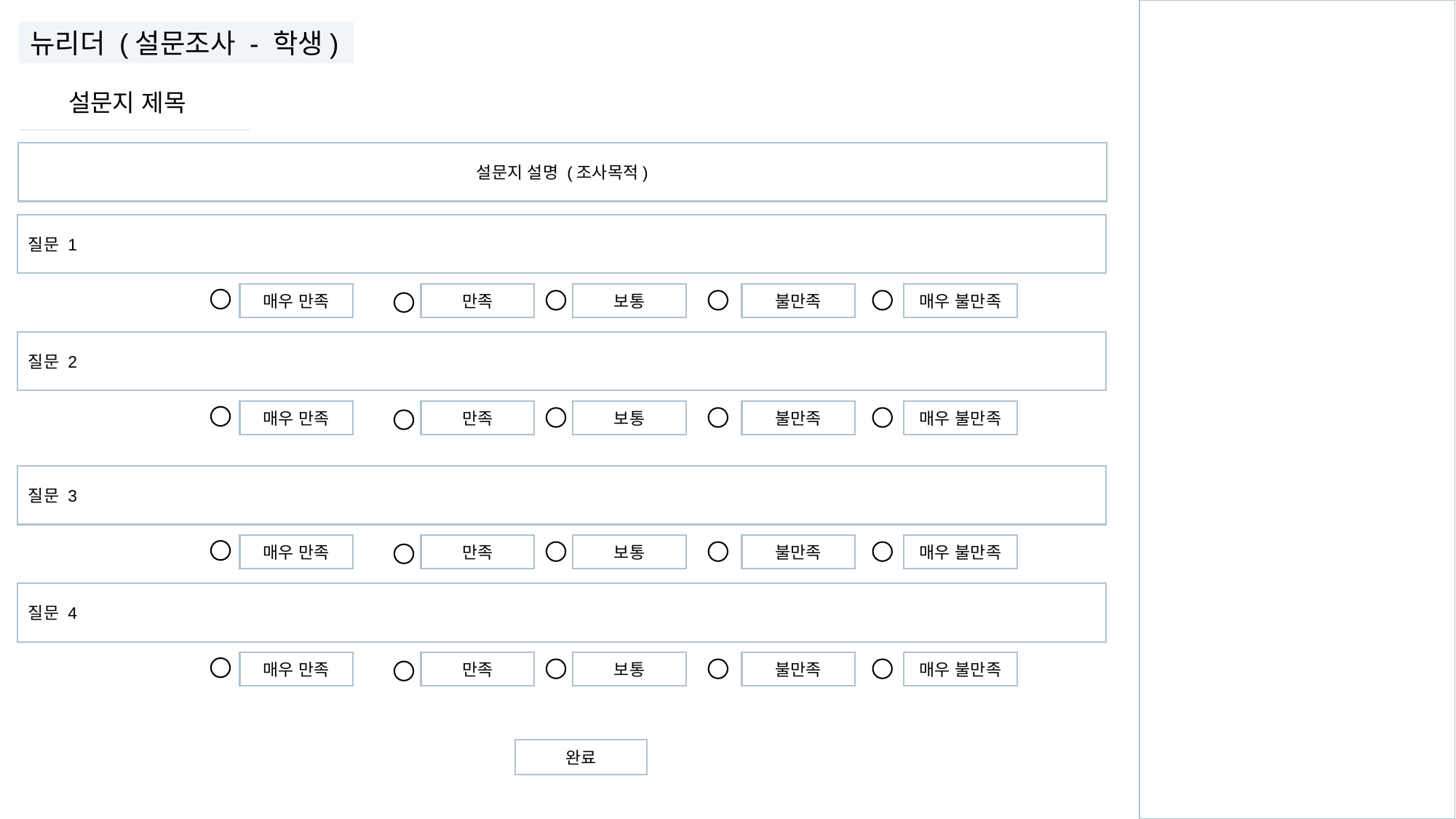

뉴리더 (설문조사 - 학생)
설문지 제목
설문지 설명 (조사목적)
질문 1
매우 만족
만족
보통
불만족
매우 불만족

질문 2
매우 만족
만족
보통
불만족
매우 불만족

질문 3
매우 만족
만족
보통
불만족
매우 불만족

질문 4
매우 만족
만족
보통
불만족
매우 불만족

완료